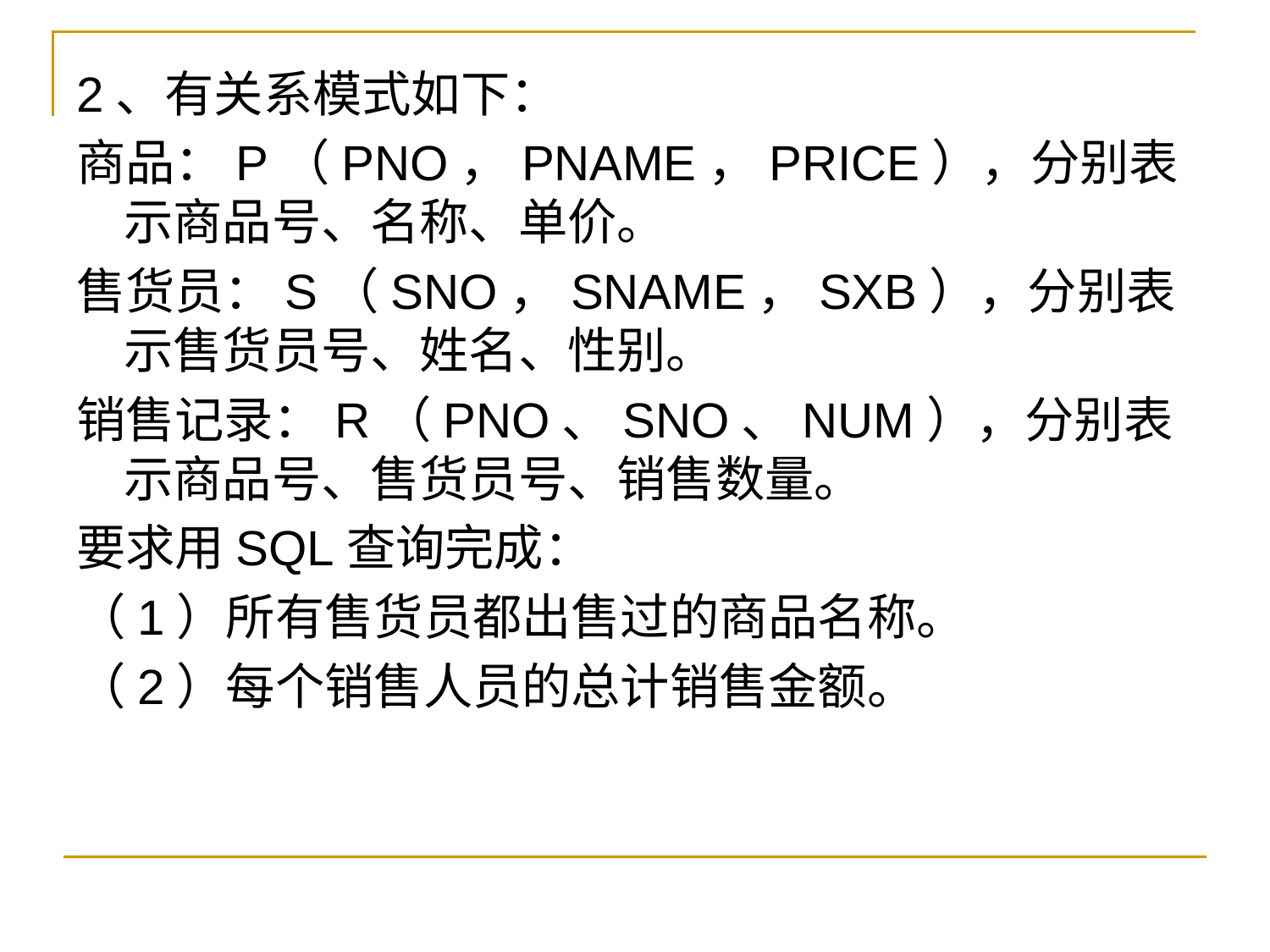

2、有关系模式如下：
商品：P（PNO，PNAME，PRICE），分别表示商品号、名称、单价。
售货员：S（SNO，SNAME，SXB），分别表示售货员号、姓名、性别。
销售记录：R（PNO、SNO、NUM），分别表示商品号、售货员号、销售数量。
要求用SQL查询完成：
（1）所有售货员都出售过的商品名称。
（2）每个销售人员的总计销售金额。